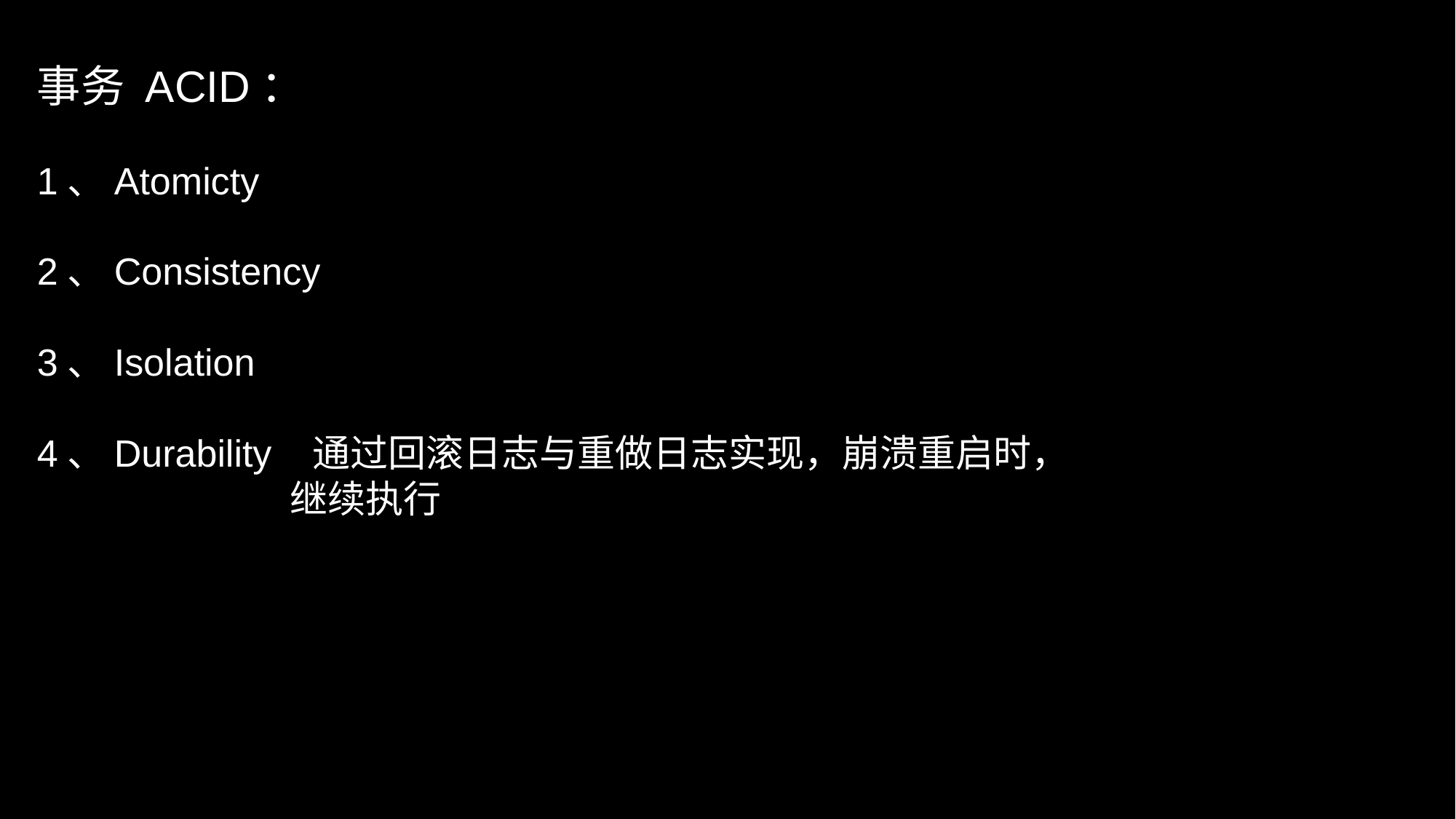

事务 ACID：

1、Atomicty

2、Consistency

3、Isolation

4、Durability   通过回滚日志与重做日志实现，崩溃重启时，
		   继续执行